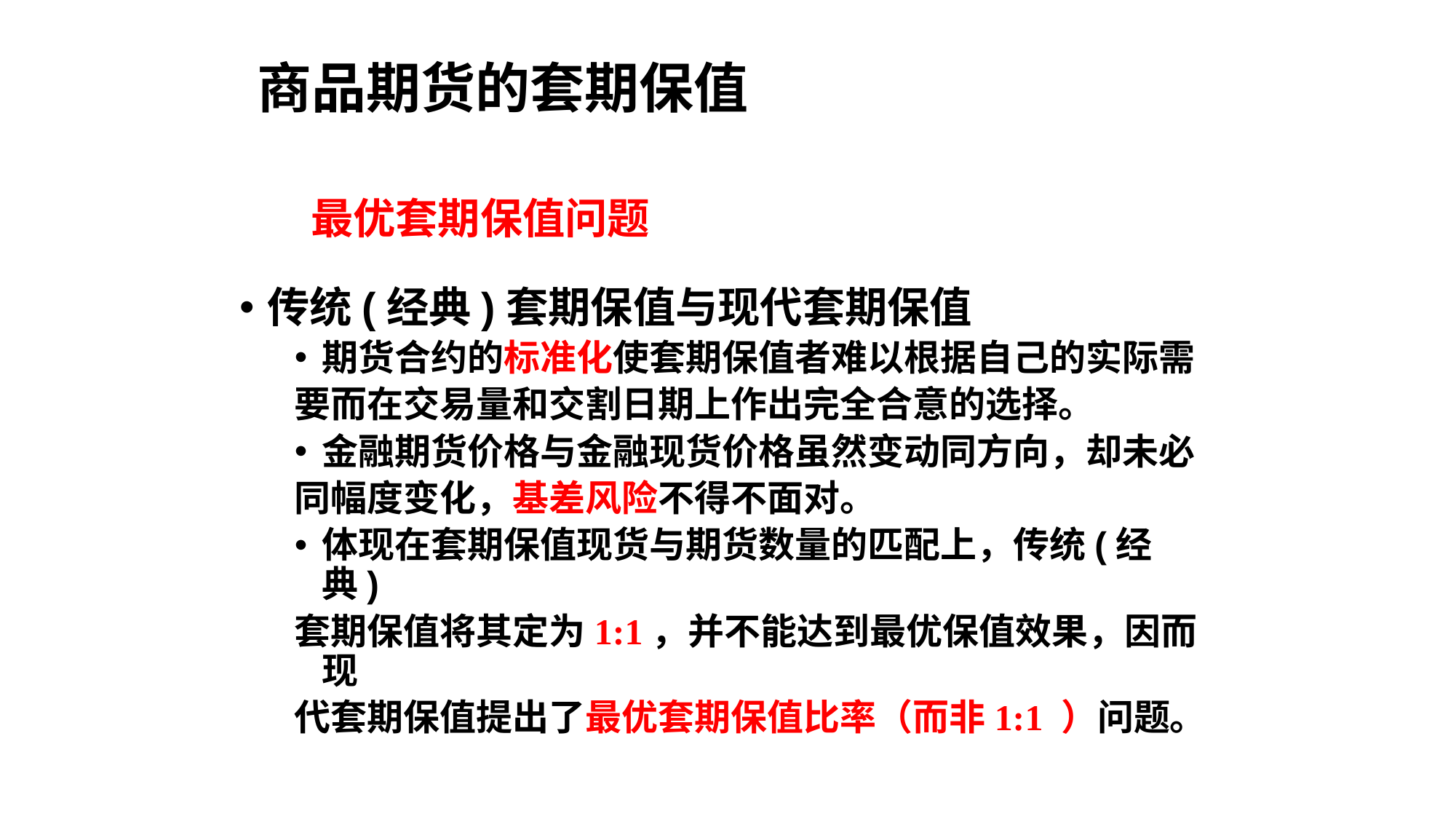

商品期货的套期保值
最优套期保值问题
传统(经典)套期保值与现代套期保值
期货合约的标准化使套期保值者难以根据自己的实际需
要而在交易量和交割日期上作出完全合意的选择。
金融期货价格与金融现货价格虽然变动同方向，却未必
同幅度变化，基差风险不得不面对。
体现在套期保值现货与期货数量的匹配上，传统(经典)
套期保值将其定为1:1，并不能达到最优保值效果，因而现
代套期保值提出了最优套期保值比率（而非1:1 ）问题。